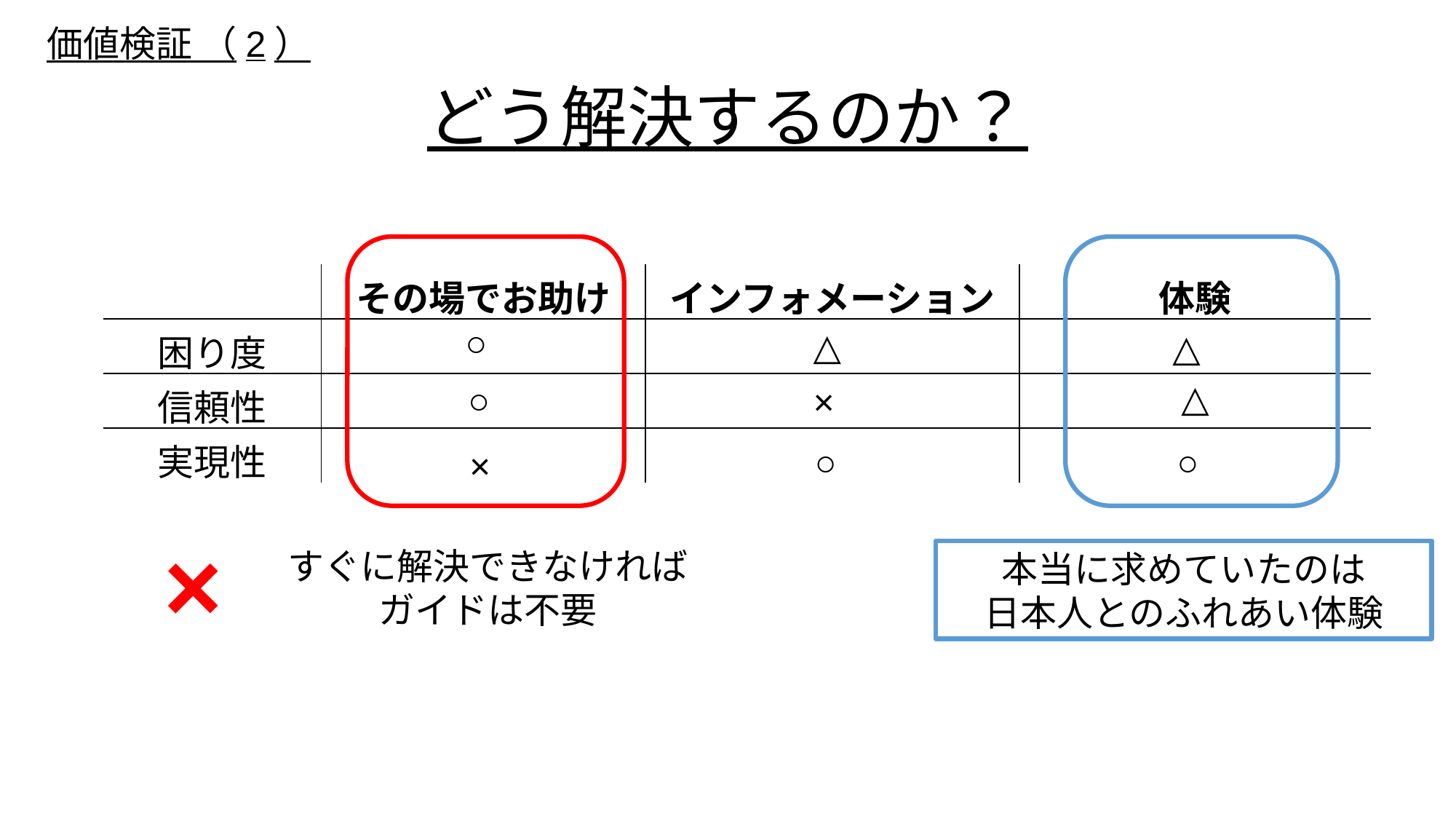

価値検証 （2）
# どう解決するのか？

|  | その場でお助け | インフォメーション | 体験 |
| --- | --- | --- | --- |
| 困り度 |  |  |  |
| 信頼性 |  |  | △ |
| 実現性 |  |  |  |
○
△
△
○
×
○
○
×
×

　すぐに解決できなければ
　ガイドは不要
本当に求めていたのは
日本人とのふれあい体験

△